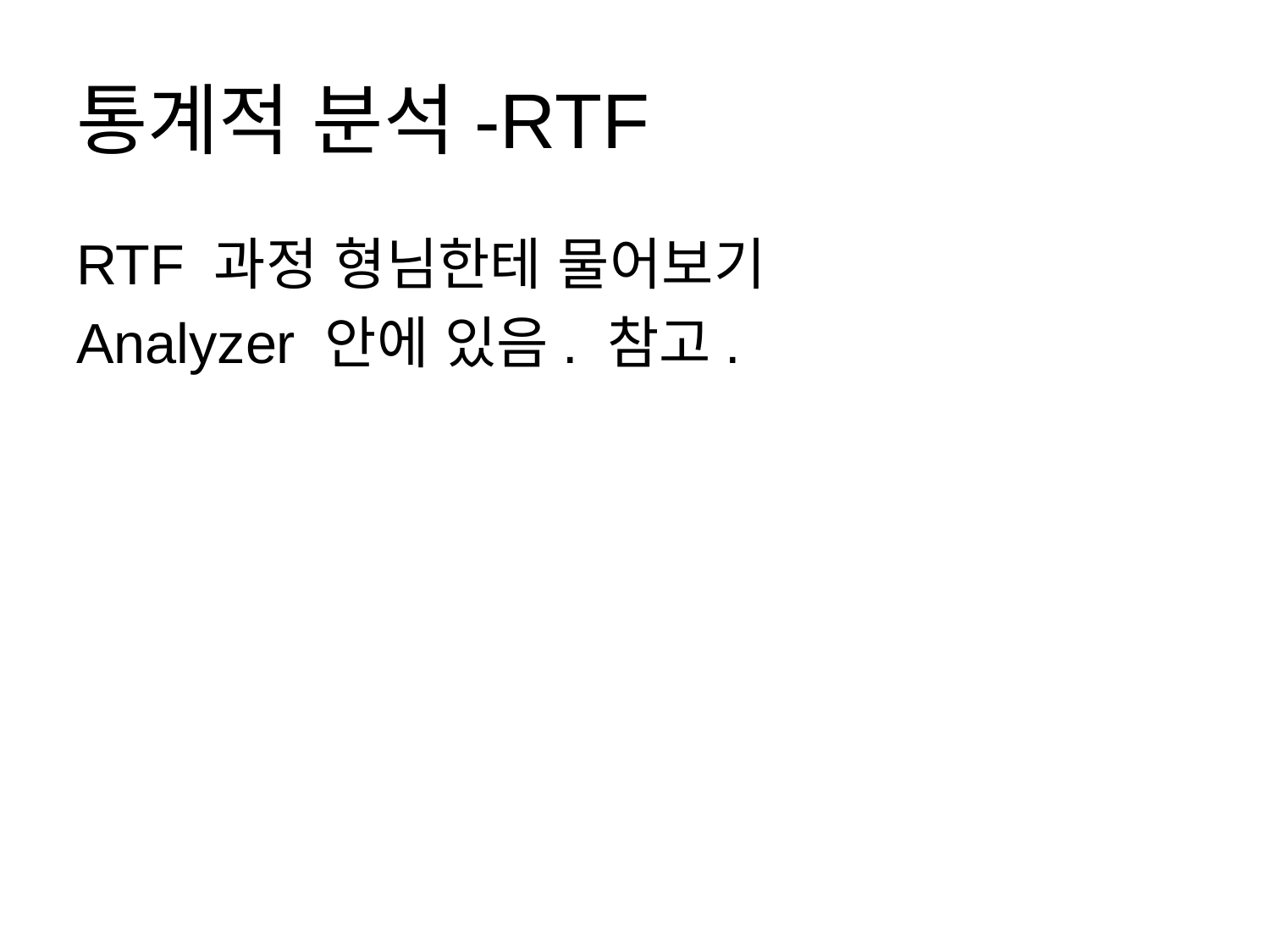

# 통계적 분석-RTF
RTF 과정 형님한테 물어보기
Analyzer 안에 있음. 참고.